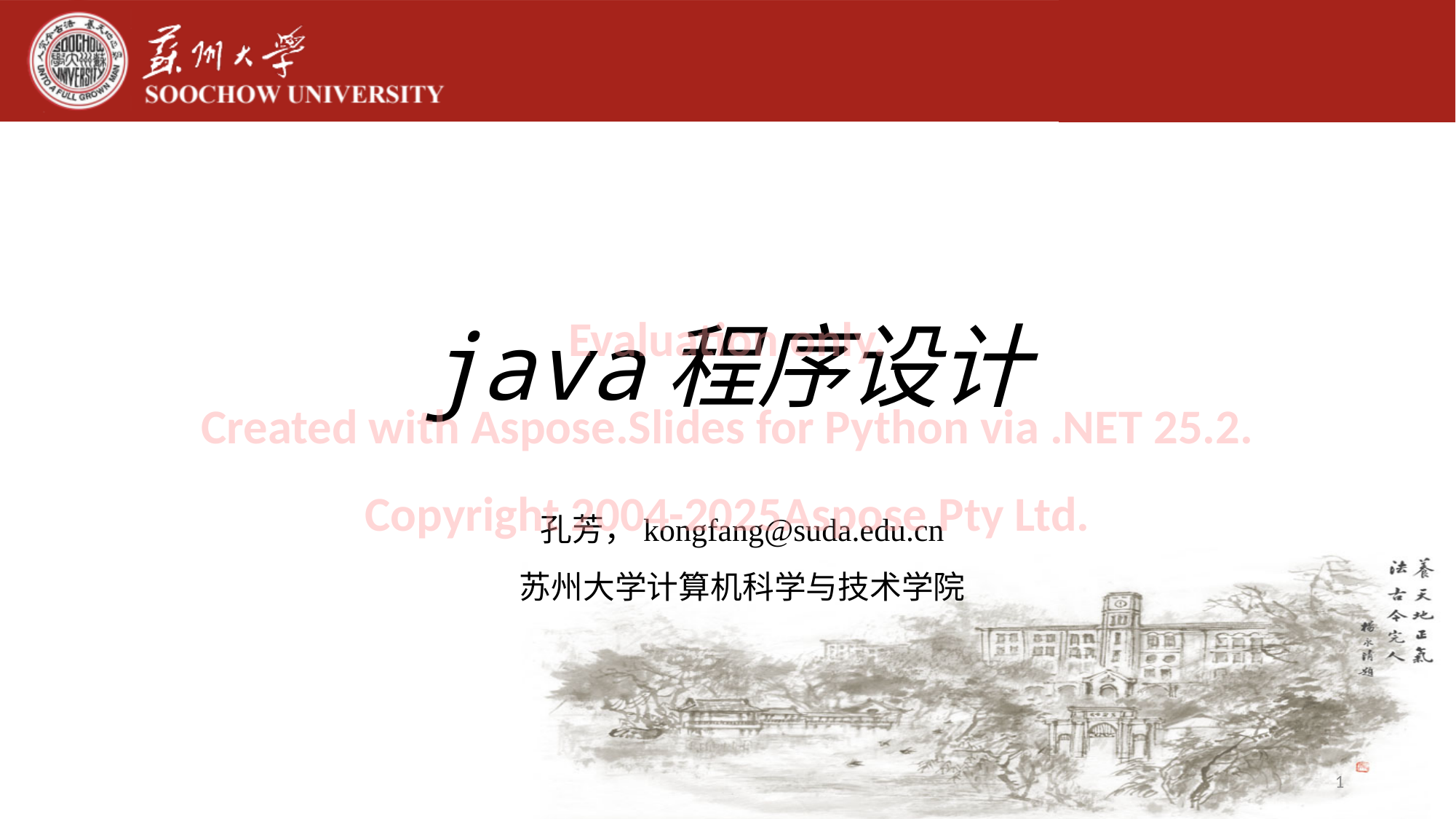

# java程序设计
Evaluation only.
Created with Aspose.Slides for Python via .NET 25.2.
Copyright 2004-2025Aspose Pty Ltd.

孔芳，kongfang@suda.edu.cn
苏州大学计算机科学与技术学院
1